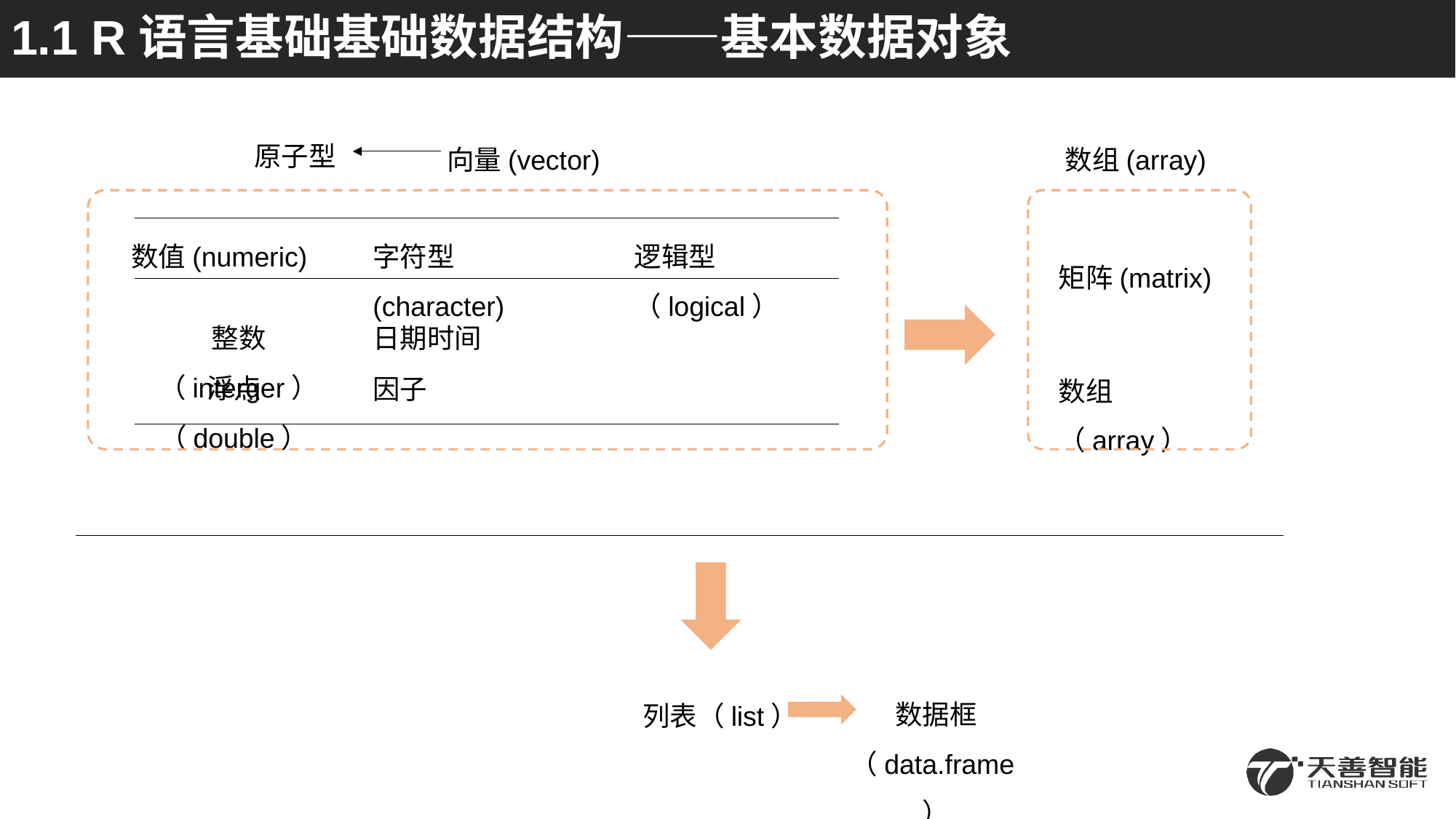

# 1.1 R语言基础基础数据结构——基本数据对象
原子型
向量(vector)
数组(array)

数值(numeric)
字符型(character)
逻辑型（logical）
矩阵(matrix)
整数（interger）
日期时间

浮点（double）
因子
数组（array）

数据框（data.frame）
列表（list）